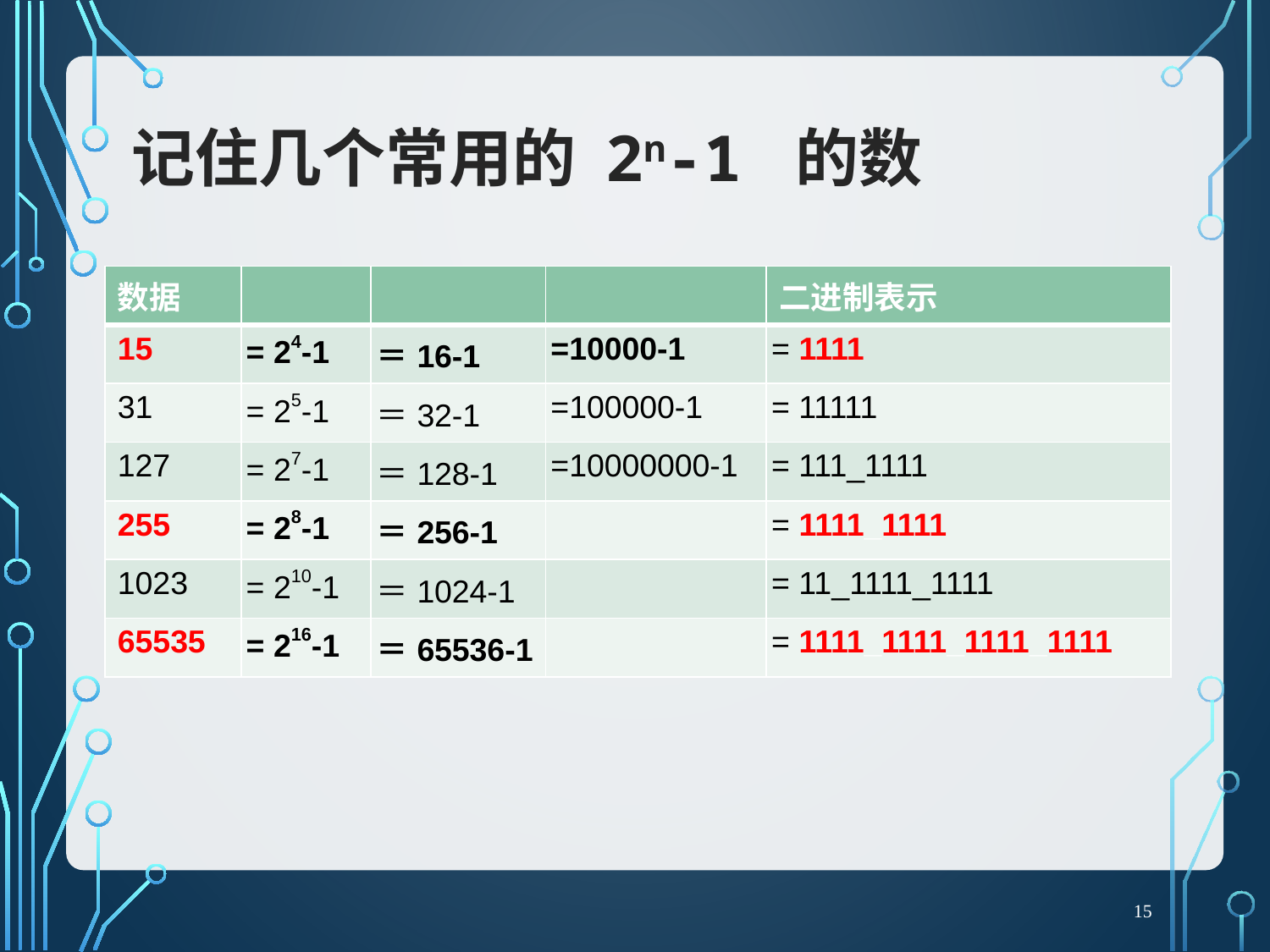

# 记住几个常用的 2n-1 的数
| 数据 |  |  |  | 二进制表示 |
| --- | --- | --- | --- | --- |
| 15 | = 24-1 | ＝16-1 | =10000-1 | = 1111 |
| 31 | = 25-1 | ＝32-1 | =100000-1 | = 11111 |
| 127 | = 27-1 | ＝128-1 | =10000000-1 | = 111\_1111 |
| 255 | = 28-1 | ＝256-1 |  | = 1111\_1111 |
| 1023 | = 210-1 | ＝1024-1 |  | = 11\_1111\_1111 |
| 65535 | = 216-1 | ＝65536-1 |  | = 1111\_1111\_1111\_1111 |

15